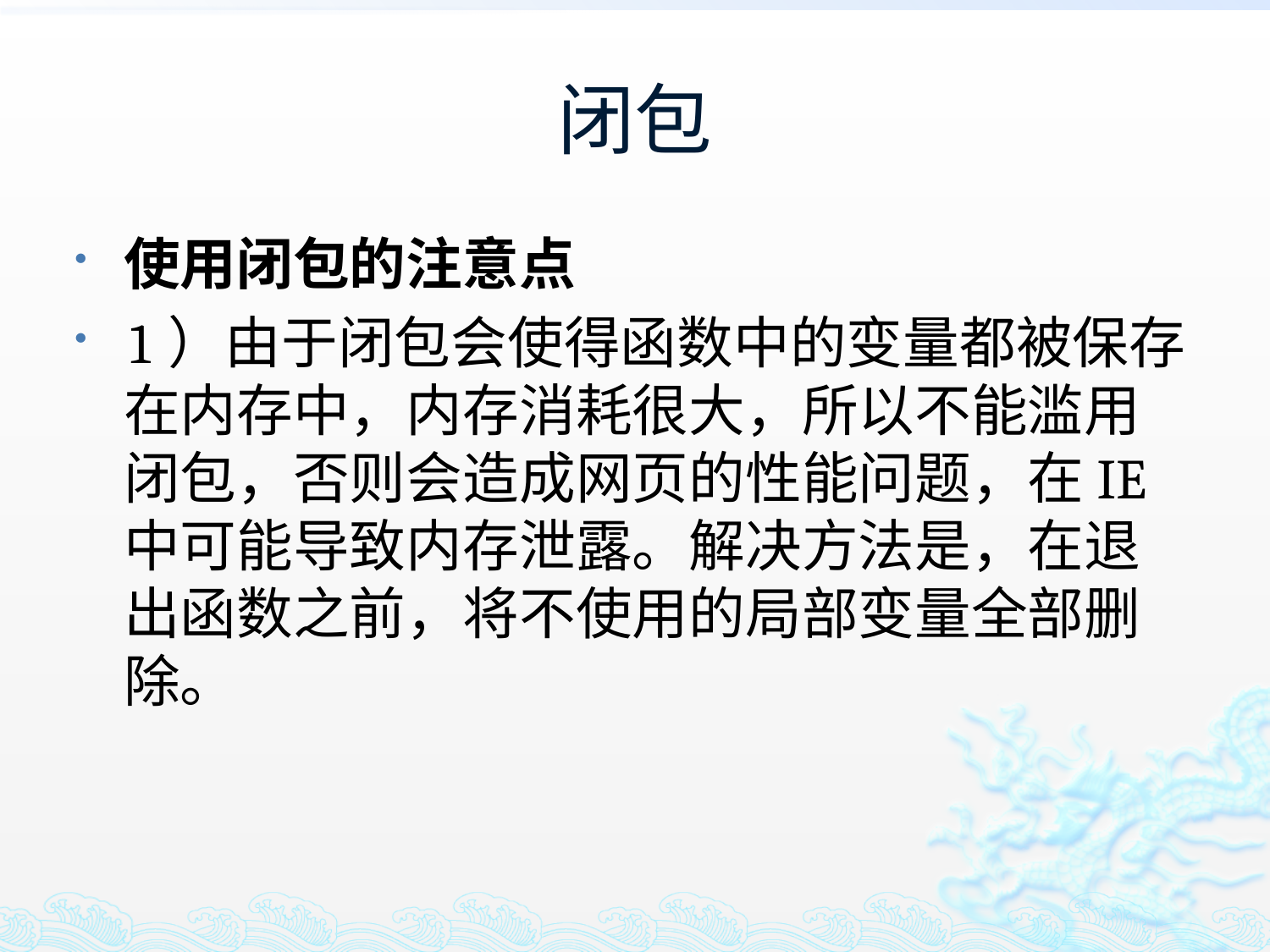

# 闭包
使用闭包的注意点
1）由于闭包会使得函数中的变量都被保存在内存中，内存消耗很大，所以不能滥用闭包，否则会造成网页的性能问题，在IE中可能导致内存泄露。解决方法是，在退出函数之前，将不使用的局部变量全部删除。